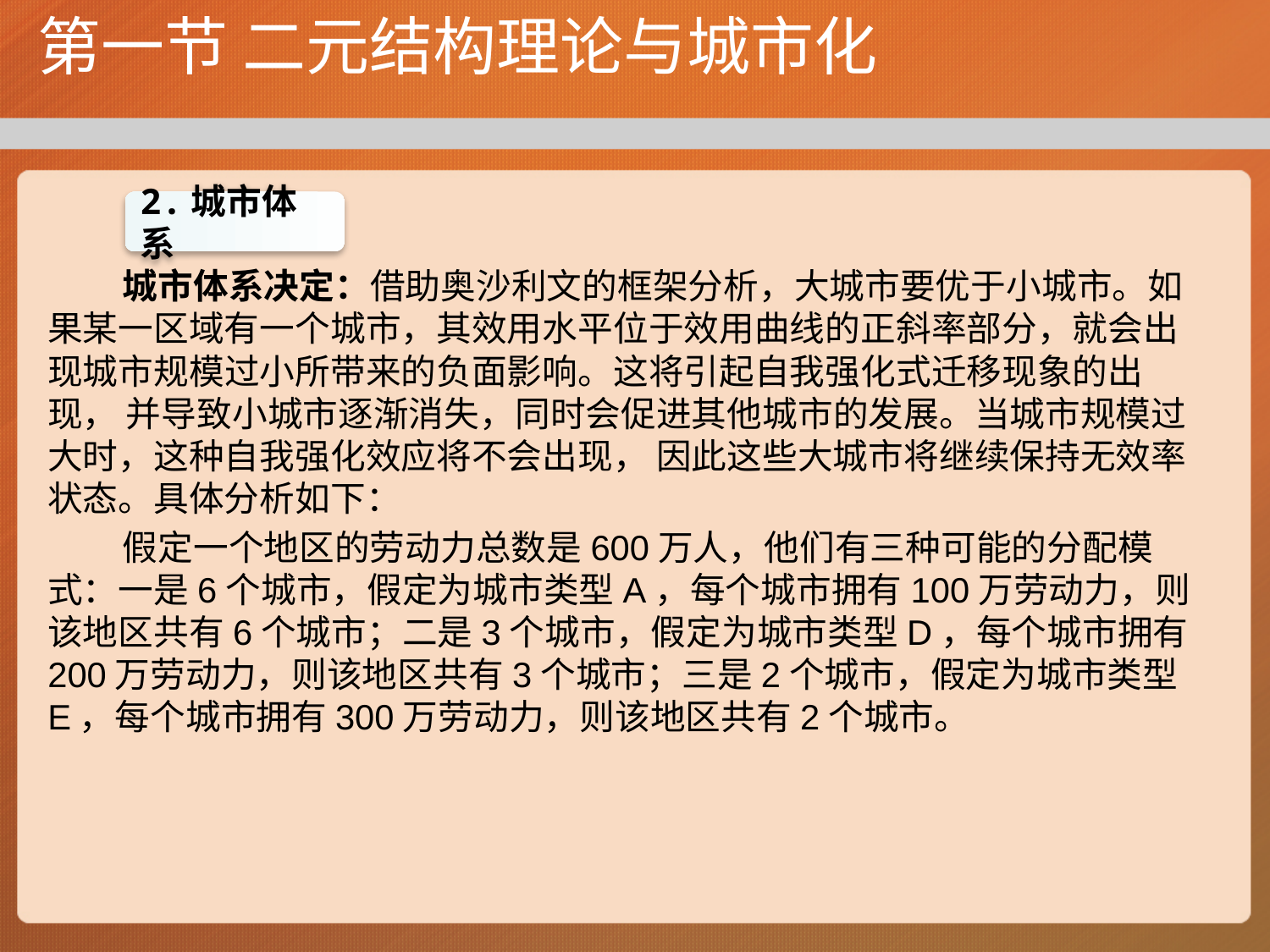

# 第一节 二元结构理论与城市化

城市体系决定：借助奥沙利文的框架分析，大城市要优于小城市。如果某一区域有一个城市，其效用水平位于效用曲线的正斜率部分，就会出现城市规模过小所带来的负面影响。这将引起自我强化式迁移现象的出现， 并导致小城市逐渐消失，同时会促进其他城市的发展。当城市规模过大时，这种自我强化效应将不会出现， 因此这些大城市将继续保持无效率状态。具体分析如下：
假定一个地区的劳动力总数是600万人，他们有三种可能的分配模式：一是6个城市，假定为城市类型A，每个城市拥有100万劳动力，则该地区共有6个城市；二是3个城市，假定为城市类型D，每个城市拥有200万劳动力，则该地区共有3个城市；三是2个城市，假定为城市类型E，每个城市拥有300万劳动力，则该地区共有2个城市。
2.城市体系